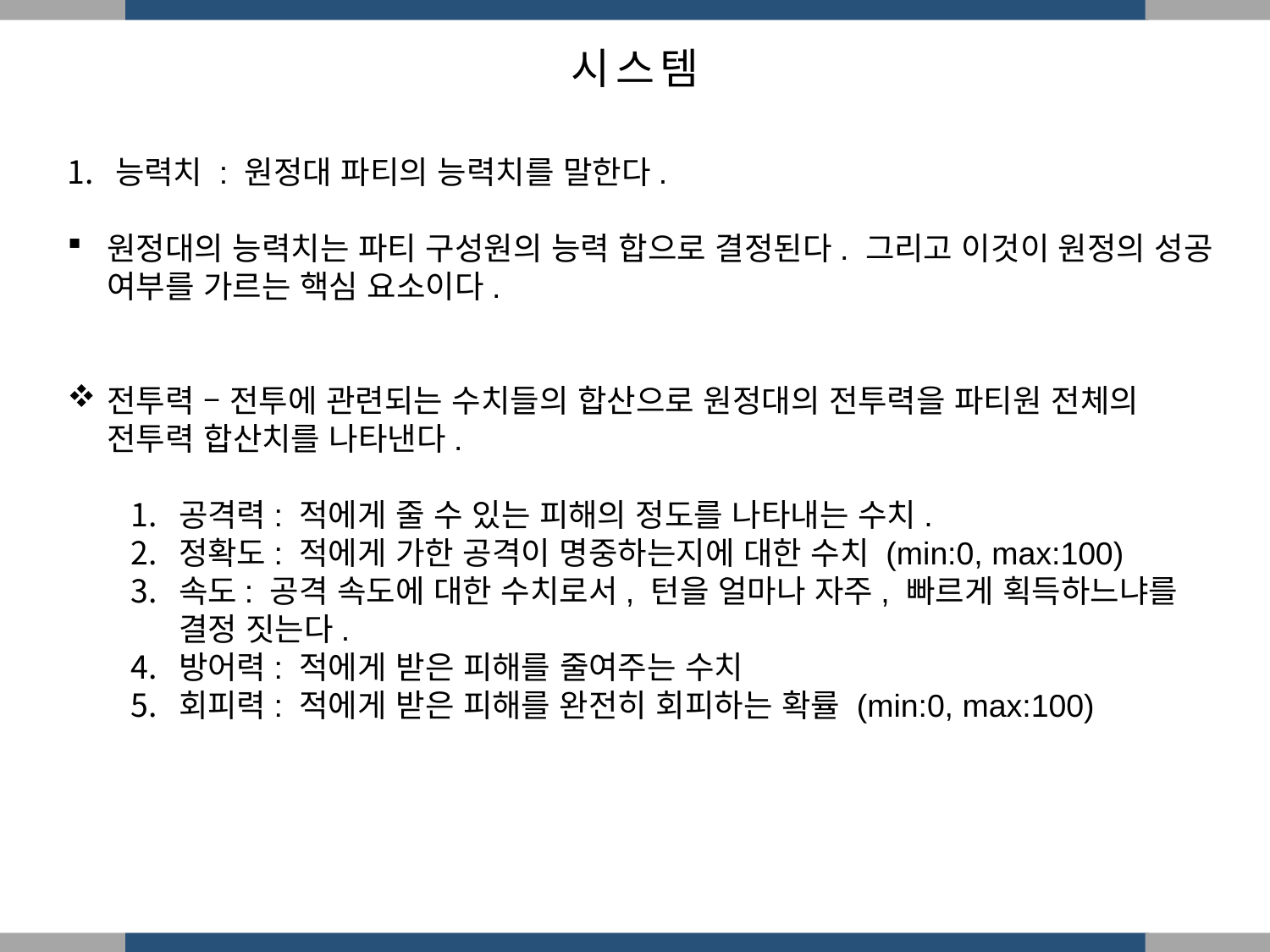

시스템
능력치 : 원정대 파티의 능력치를 말한다.

원정대의 능력치는 파티 구성원의 능력 합으로 결정된다. 그리고 이것이 원정의 성공 여부를 가르는 핵심 요소이다.

전투력 – 전투에 관련되는 수치들의 합산으로 원정대의 전투력을 파티원 전체의 전투력 합산치를 나타낸다.

공격력: 적에게 줄 수 있는 피해의 정도를 나타내는 수치.
정확도: 적에게 가한 공격이 명중하는지에 대한 수치 (min:0, max:100)
속도: 공격 속도에 대한 수치로서, 턴을 얼마나 자주, 빠르게 획득하느냐를 결정 짓는다.
방어력: 적에게 받은 피해를 줄여주는 수치
회피력: 적에게 받은 피해를 완전히 회피하는 확률 (min:0, max:100)